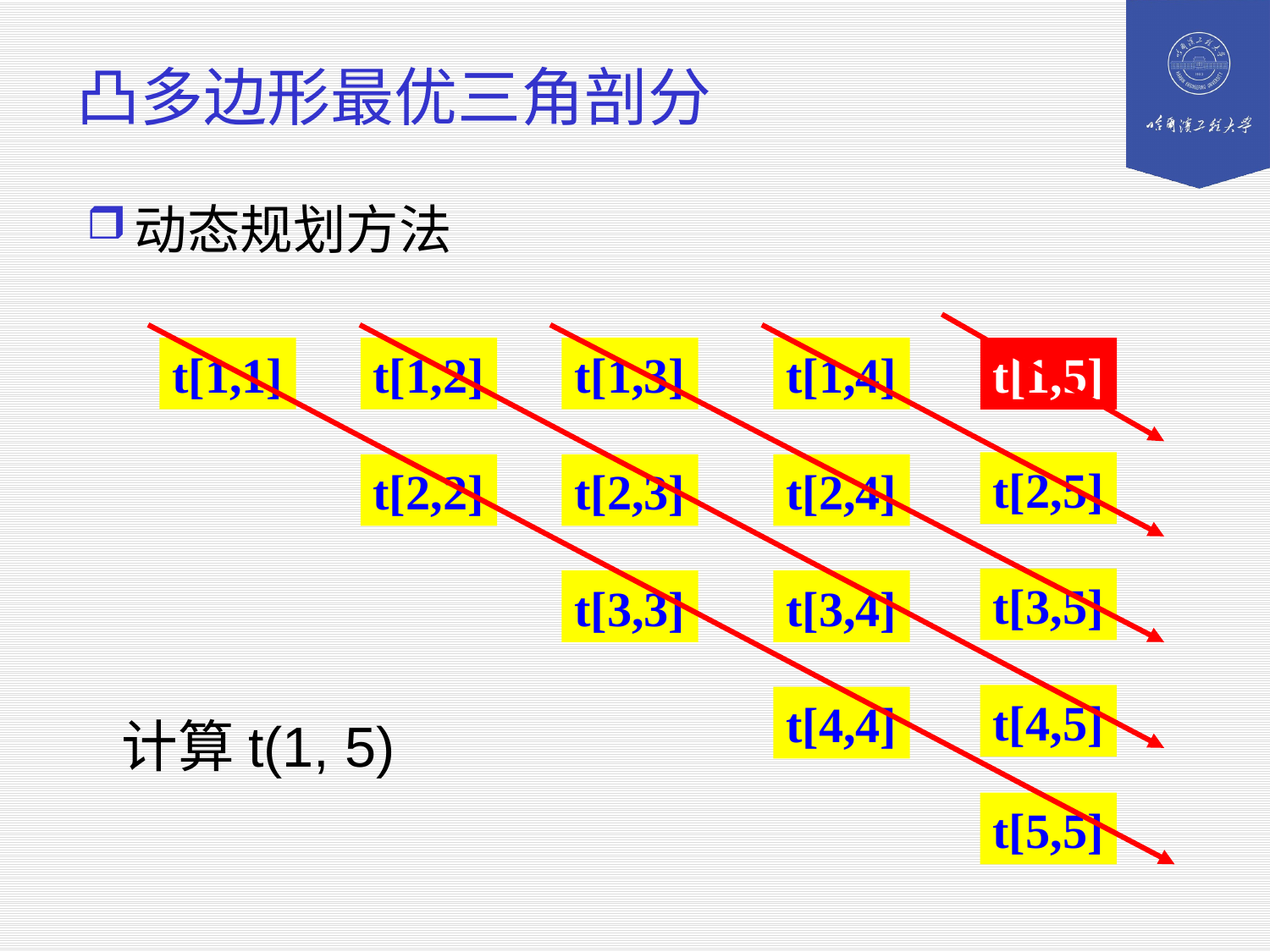

# 凸多边形最优三角剖分
动态规划方法

t[1,1]
t[1,2]
t[1,3]
t[1,4]
t[1,5]
t[2,5]
t[2,2]
t[2,3]
t[2,4]
t[3,5]
t[3,3]
t[3,4]
t[4,5]
t[4,4]
t[5,5]
计算t(1, 5)